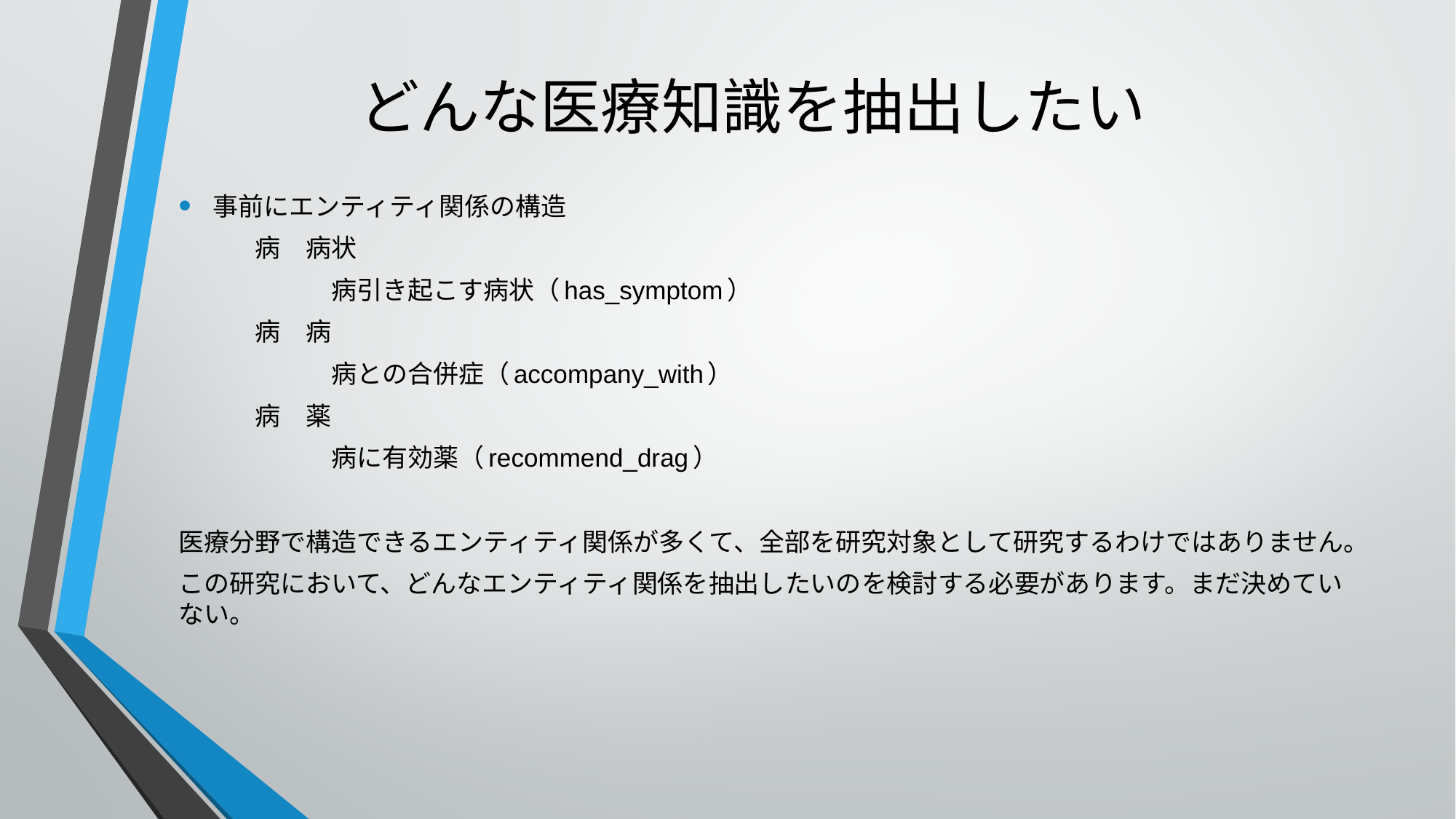

# どんな医療知識を抽出したい
事前にエンティティ関係の構造
	病　病状
		病引き起こす病状（has_symptom）
	病　病
		病との合併症（accompany_with）
	病　薬
		病に有効薬（recommend_drag）

医療分野で構造できるエンティティ関係が多くて、全部を研究対象として研究するわけではありません。
この研究において、どんなエンティティ関係を抽出したいのを検討する必要があります。まだ決めていない。